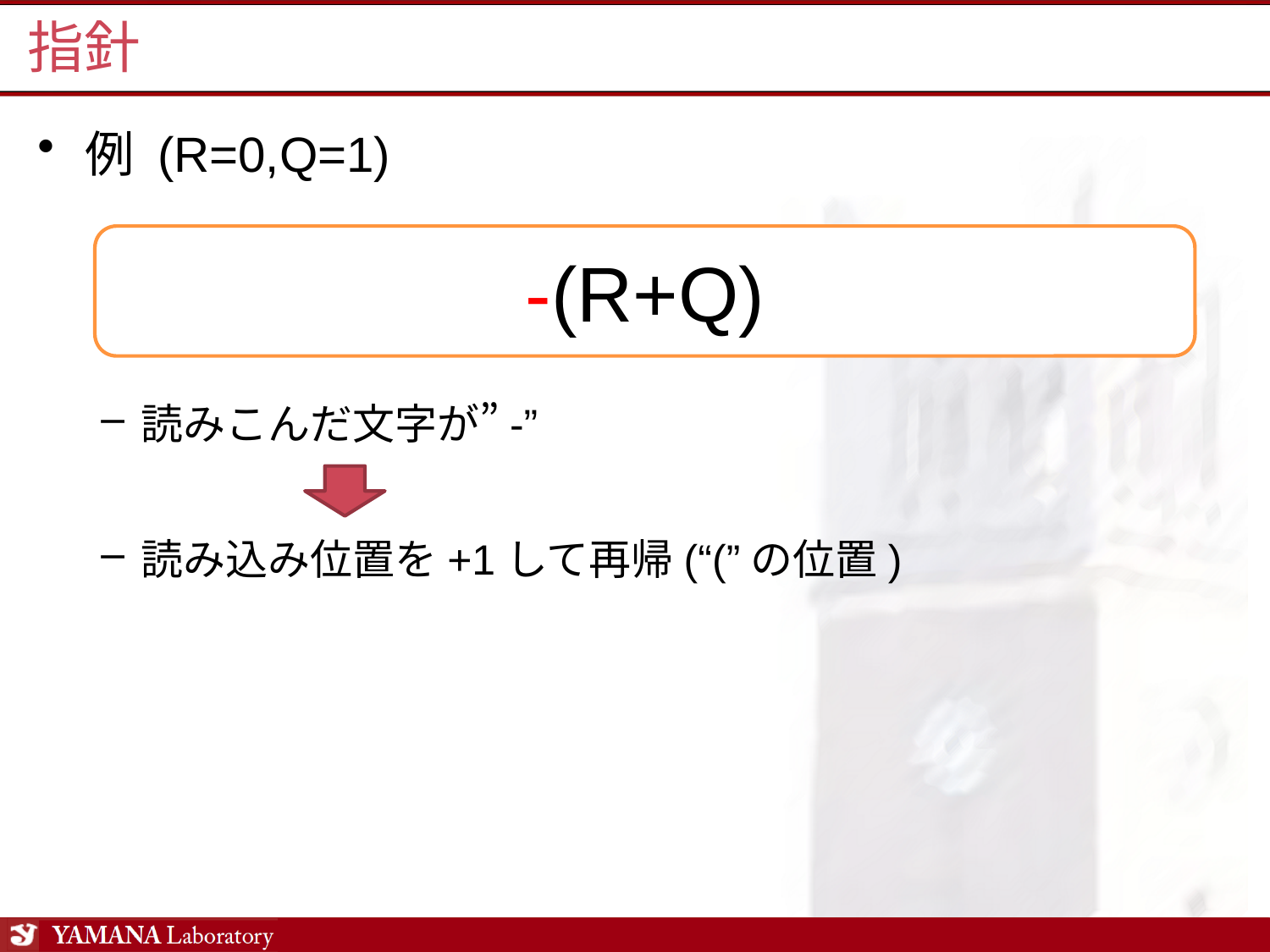

# 指針
例 (R=0,Q=1)

読みこんだ文字が”-”

読み込み位置を+1して再帰(“(”の位置)

-(R+Q)